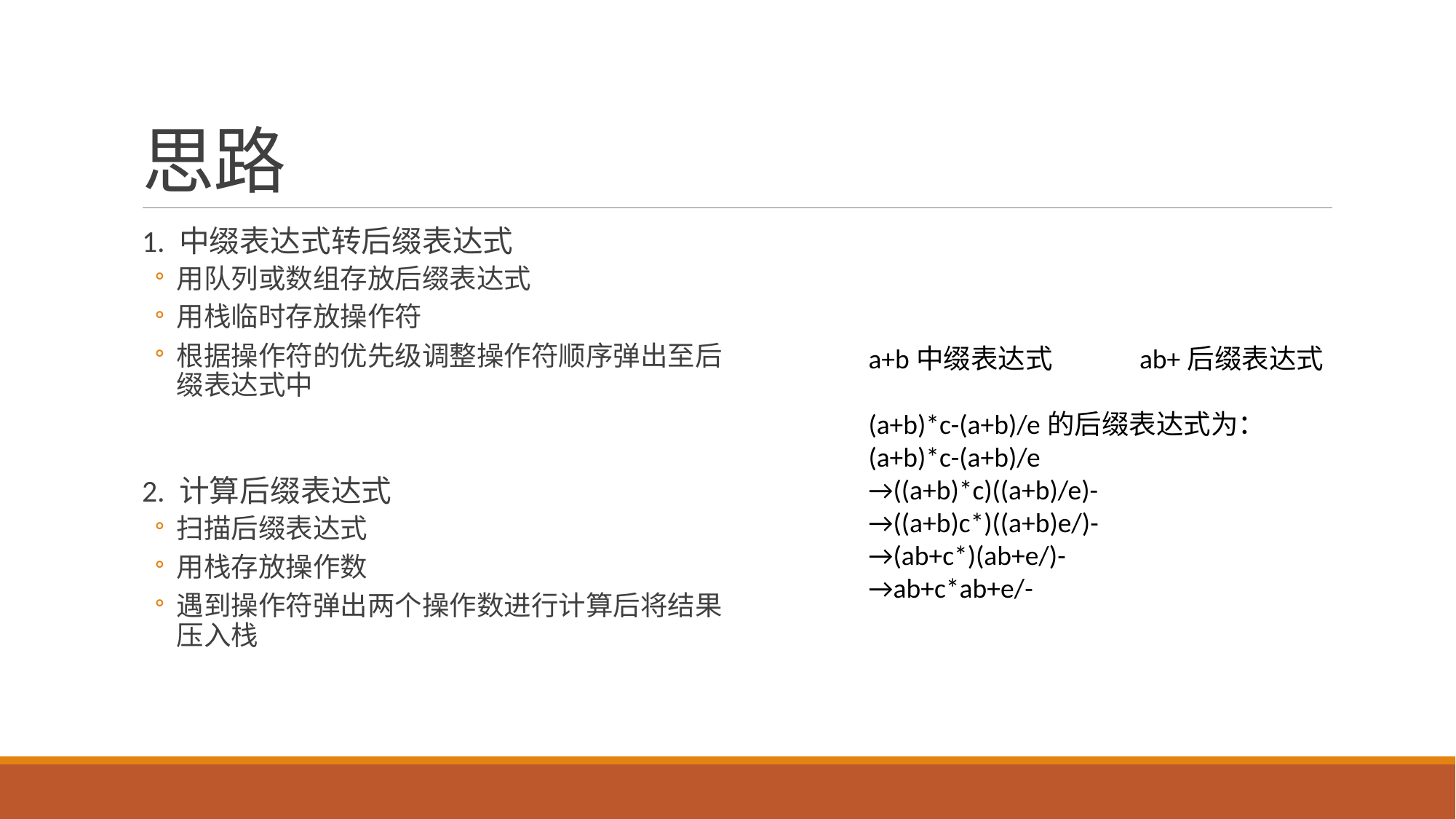

# 思路
1. 中缀表达式转后缀表达式
用队列或数组存放后缀表达式
用栈临时存放操作符
根据操作符的优先级调整操作符顺序弹出至后缀表达式中

2. 计算后缀表达式
扫描后缀表达式
用栈存放操作数
遇到操作符弹出两个操作数进行计算后将结果压入栈

a+b中缀表达式             ab+后缀表达式

(a+b)*c-(a+b)/e的后缀表达式为：
(a+b)*c-(a+b)/e
→((a+b)*c)((a+b)/e)-
→((a+b)c*)((a+b)e/)-
→(ab+c*)(ab+e/)-
→ab+c*ab+e/-